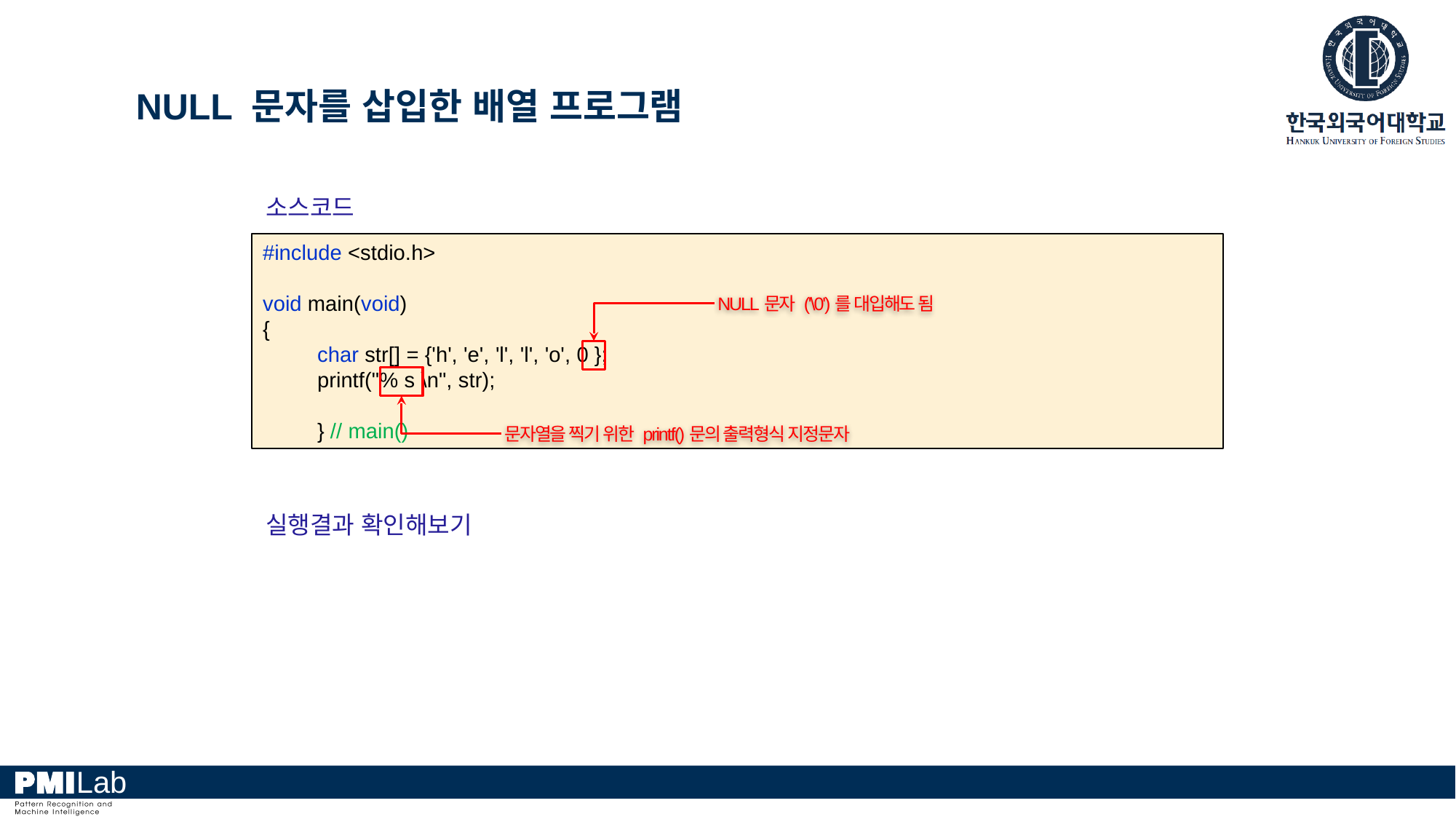

# NULL 문자를 삽입한 배열 프로그램
소스코드

#include <stdio.h>

void main(void)
{
char str[] = {'h', 'e', 'l', 'l', 'o', 0 };
printf("% s \n", str);

} // main()
NULL문자 ('\0')를 대입해도 됨

문자열을 찍기 위한 printf()문의 출력형식 지정문자
실행결과 확인해보기